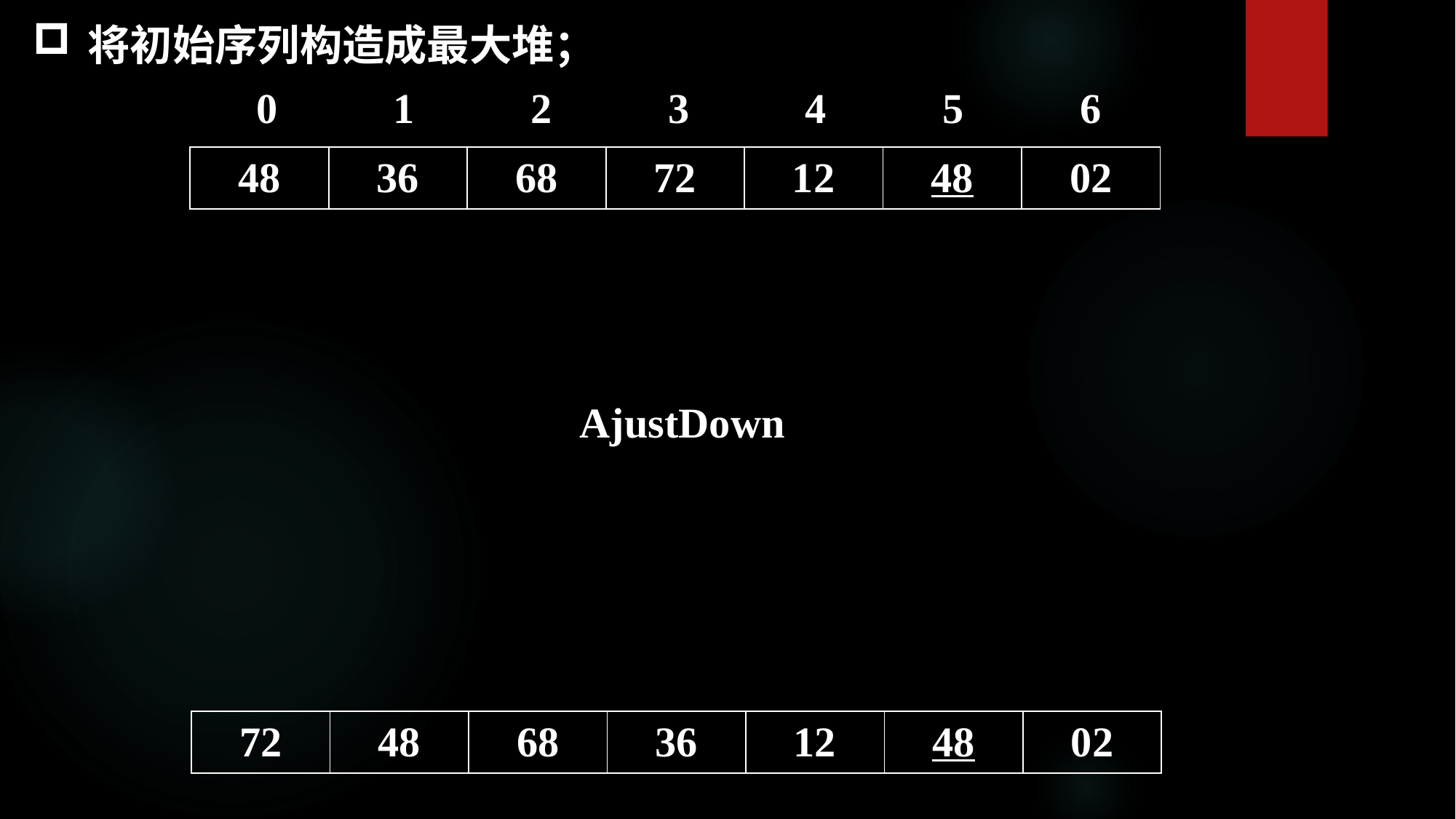

将初始序列构造成最大堆；
0           1           2           3           4           5           6
| 48 | 36 | 68 | 72 | 12 | 48 | 02 |
| --- | --- | --- | --- | --- | --- | --- |
AjustDown
| 72 | 48 | 68 | 36 | 12 | 48 | 02 |
| --- | --- | --- | --- | --- | --- | --- |